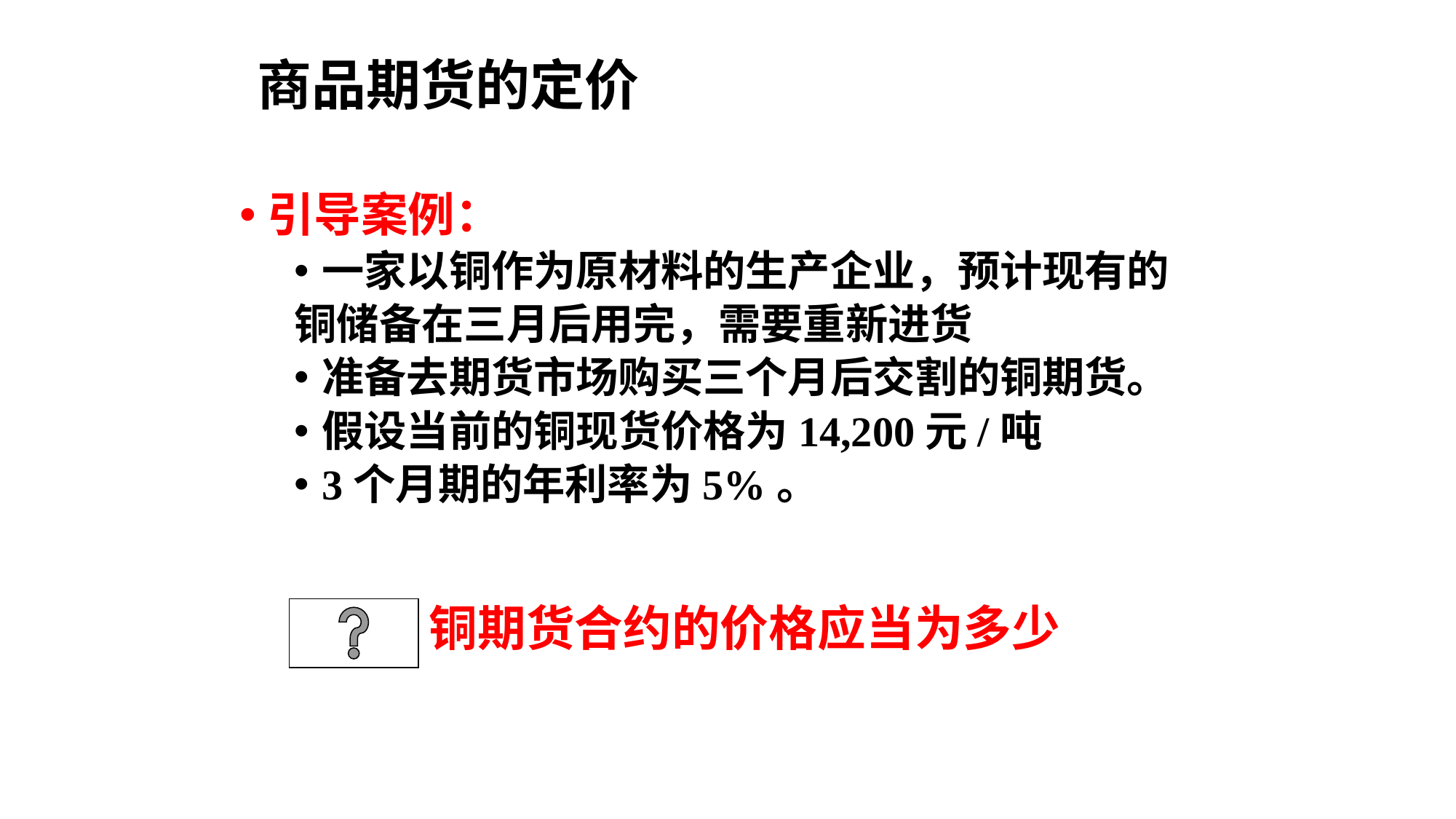

# 商品期货的定价
引导案例：
一家以铜作为原材料的生产企业，预计现有的
铜储备在三月后用完，需要重新进货
准备去期货市场购买三个月后交割的铜期货。
假设当前的铜现货价格为14,200元/吨
3个月期的年利率为5%。
铜期货合约的价格应当为多少